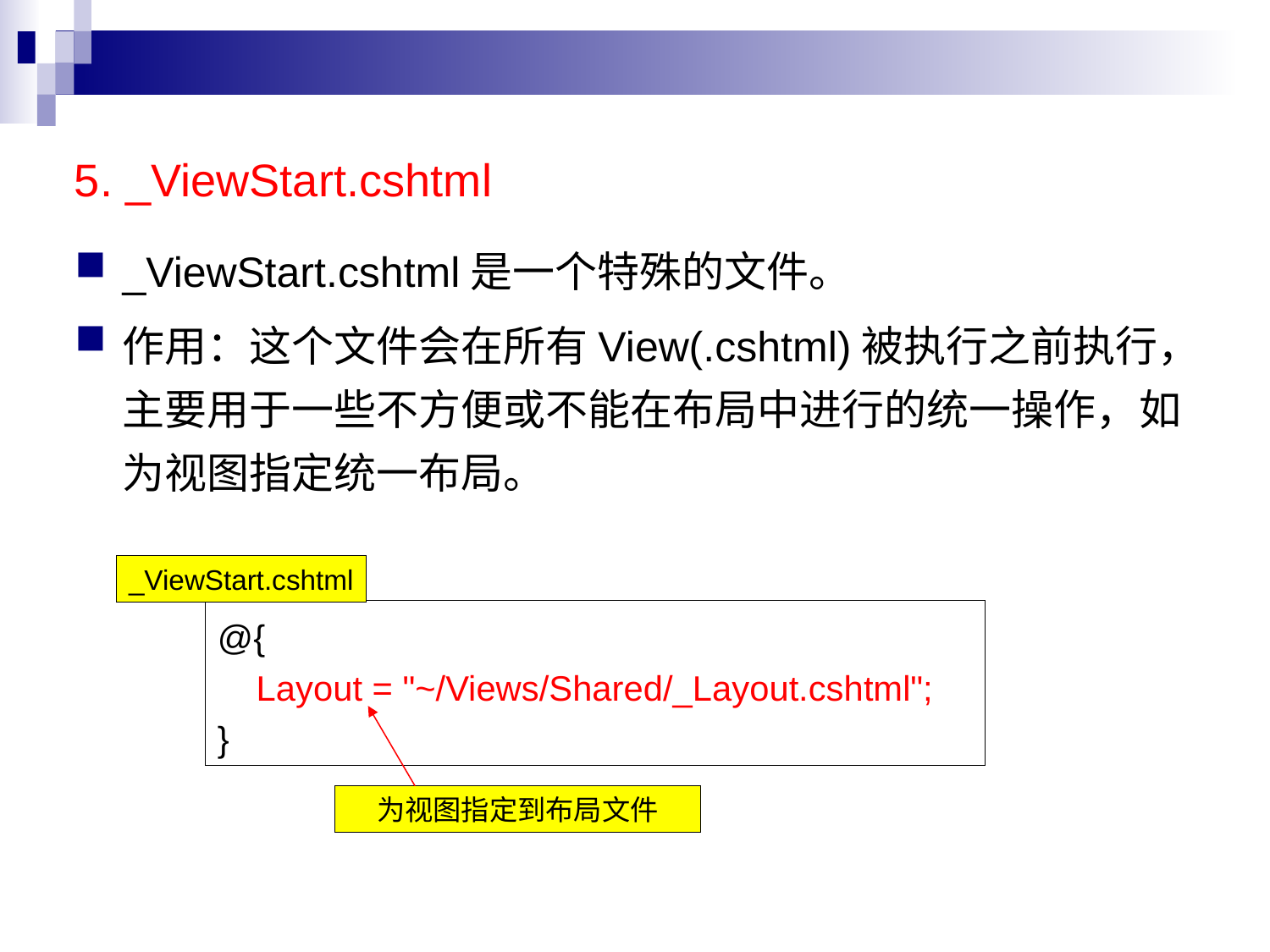

5. _ViewStart.cshtml
_ViewStart.cshtml是一个特殊的文件。
作用：这个文件会在所有View(.cshtml)被执行之前执行，主要用于一些不方便或不能在布局中进行的统一操作，如为视图指定统一布局。
_ViewStart.cshtml
@{
    Layout = "~/Views/Shared/_Layout.cshtml";
}
为视图指定到布局文件